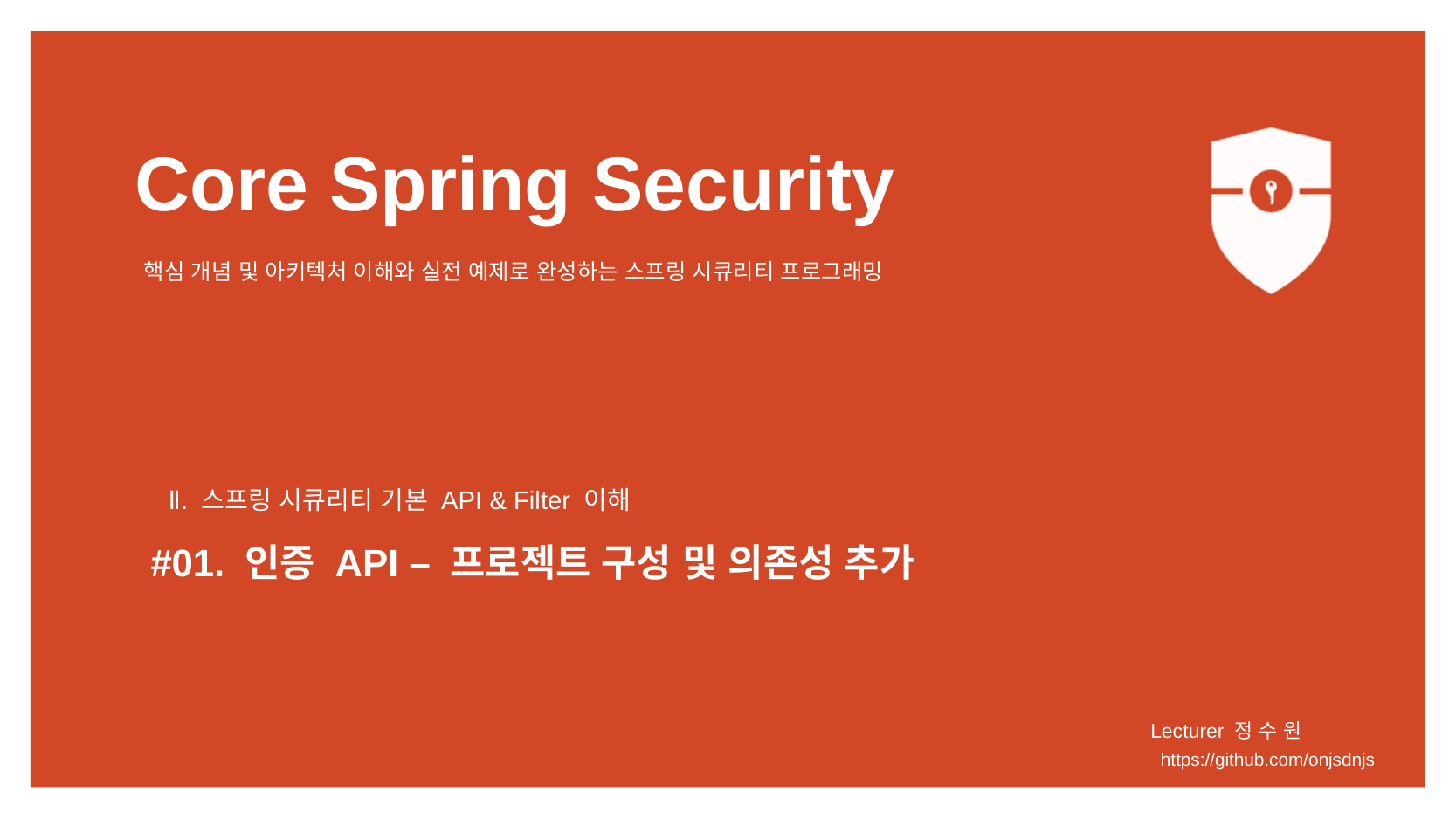

Ⅱ. 스프링 시큐리티 기본 API & Filter 이해
#01. 인증 API – 프로젝트 구성 및 의존성 추가